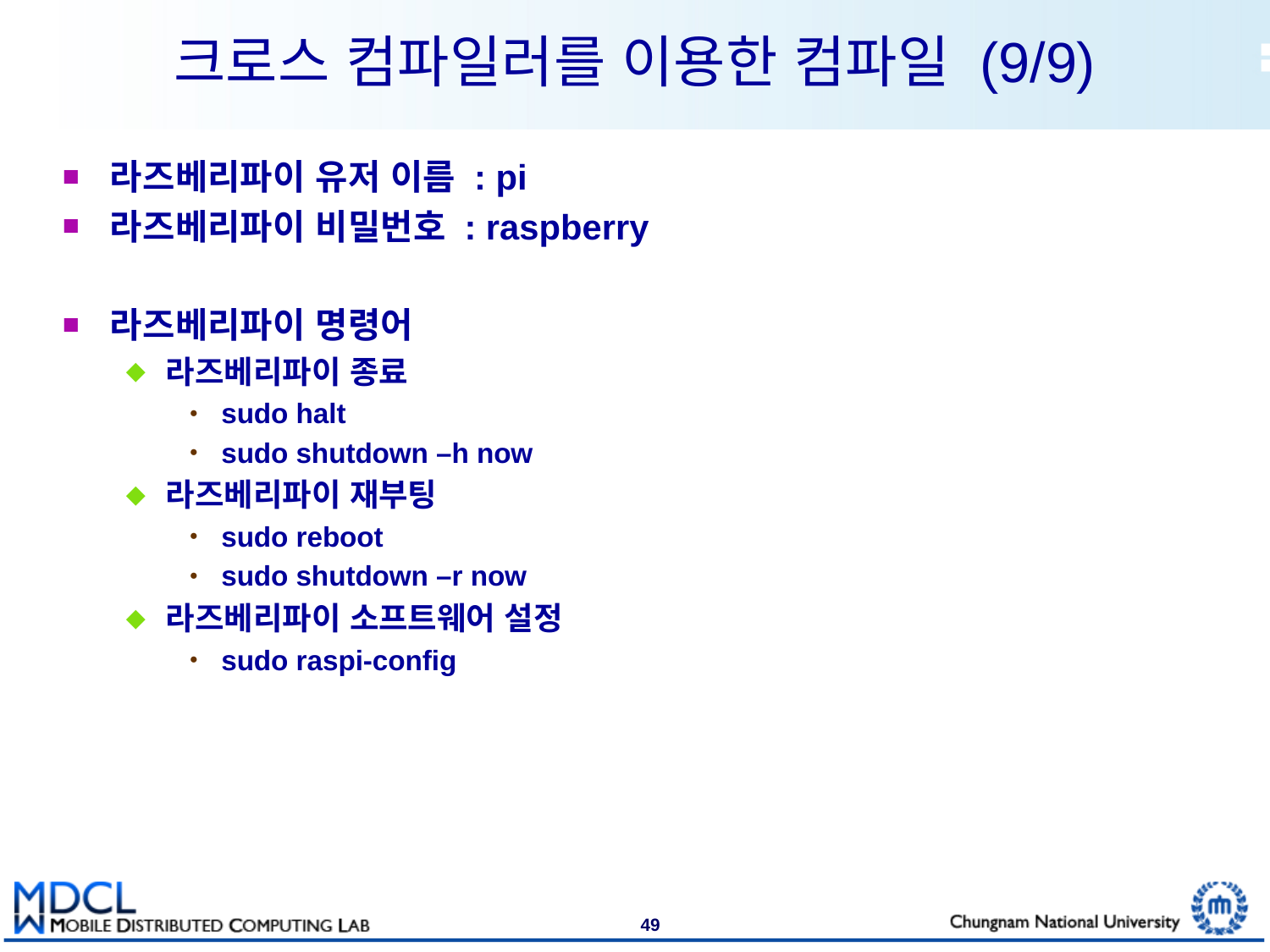

# 크로스 컴파일러를 이용한 컴파일 (9/9)
라즈베리파이 유저 이름 : pi
라즈베리파이 비밀번호 : raspberry

라즈베리파이 명령어
라즈베리파이 종료
sudo halt
sudo shutdown –h now
라즈베리파이 재부팅
sudo reboot
sudo shutdown –r now
라즈베리파이 소프트웨어 설정
sudo raspi-config